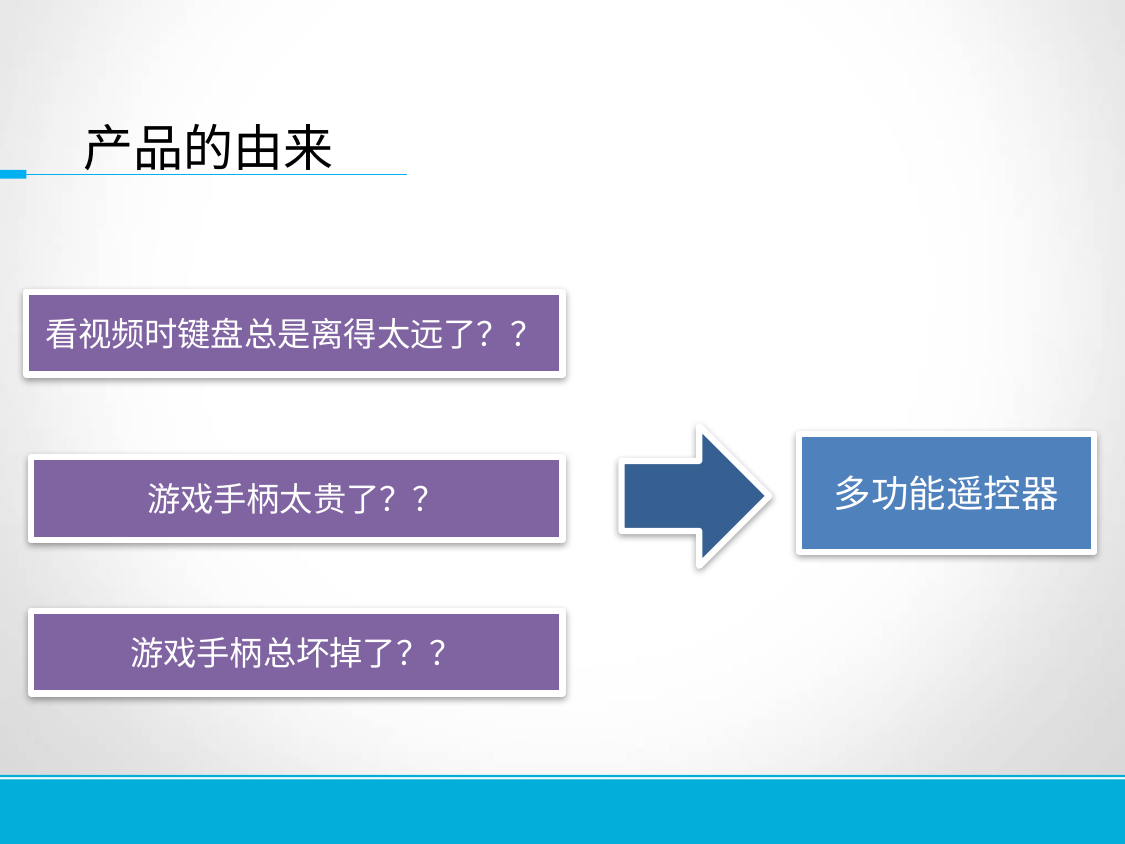

产品的由来

看视频时键盘总是离得太远了？？

多功能遥控器
游戏手柄太贵了？？
游戏手柄总坏掉了？？